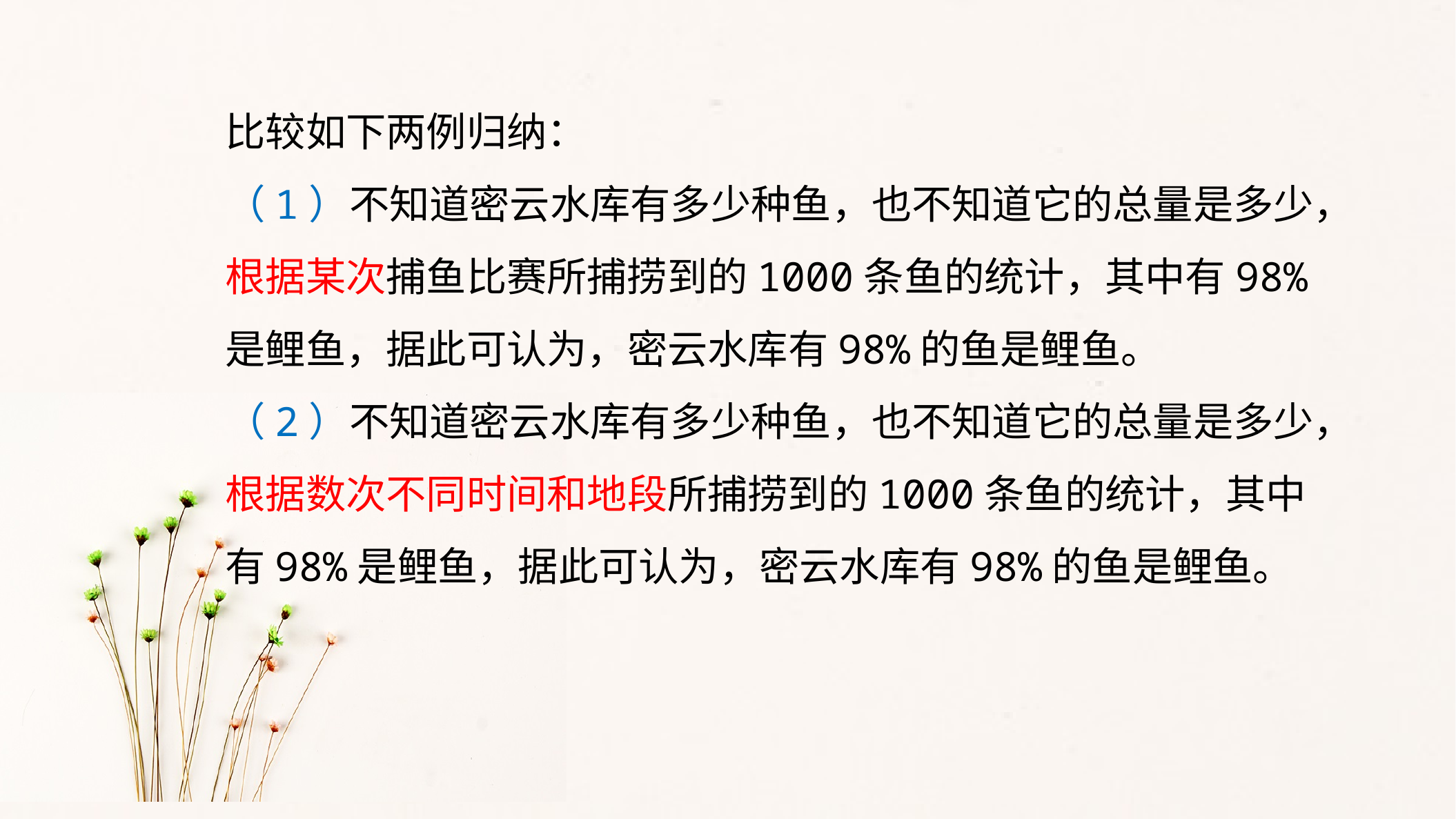

比较如下两例归纳：
（1）不知道密云水库有多少种鱼，也不知道它的总量是多少，根据某次捕鱼比赛所捕捞到的1000条鱼的统计，其中有98%是鲤鱼，据此可认为，密云水库有98%的鱼是鲤鱼。
（2）不知道密云水库有多少种鱼，也不知道它的总量是多少，根据数次不同时间和地段所捕捞到的1000条鱼的统计，其中有98%是鲤鱼，据此可认为，密云水库有98%的鱼是鲤鱼。